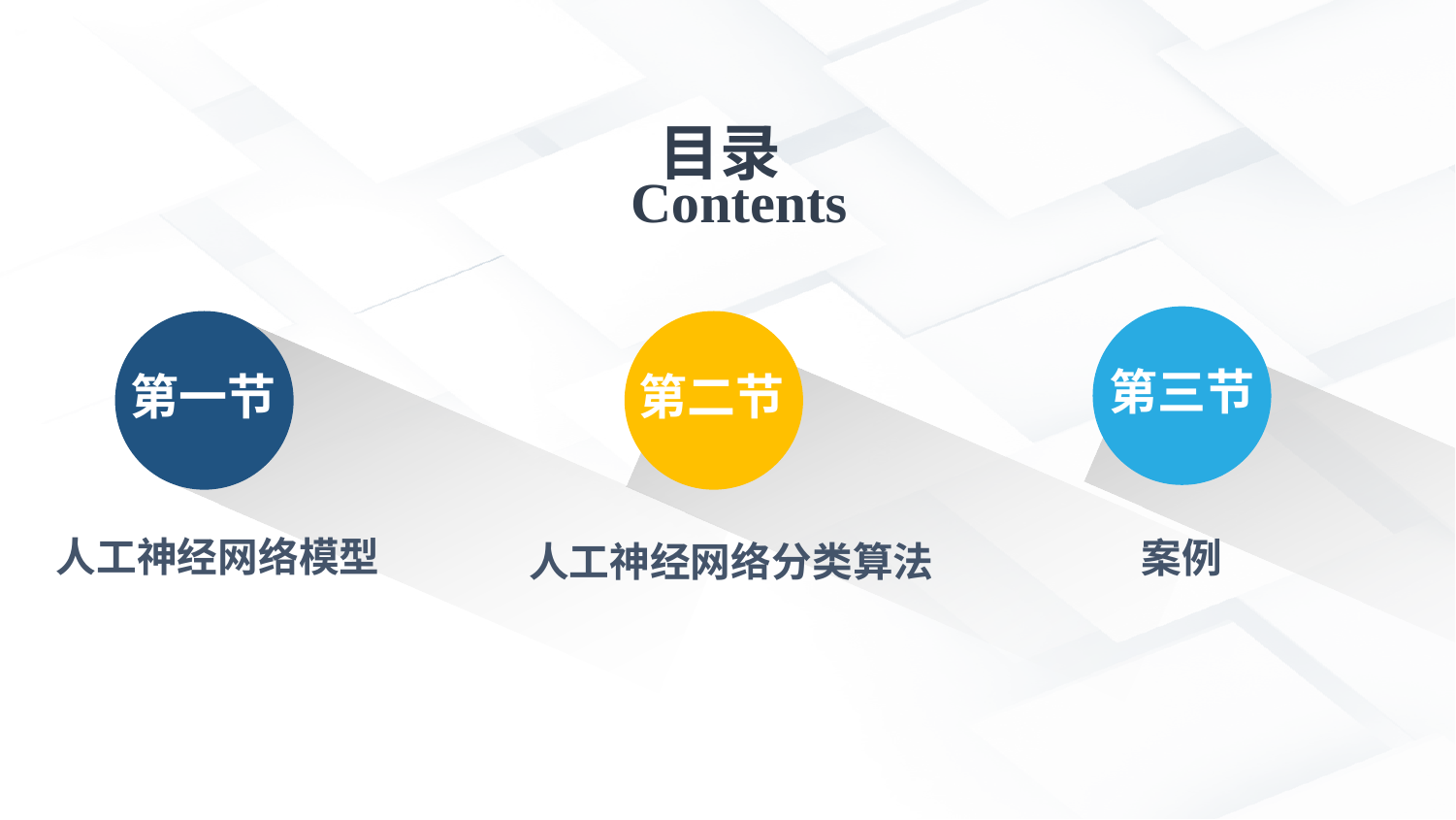

Contents
目录

第三节
案例
第一节
人工神经网络模型
第二节
人工神经网络分类算法